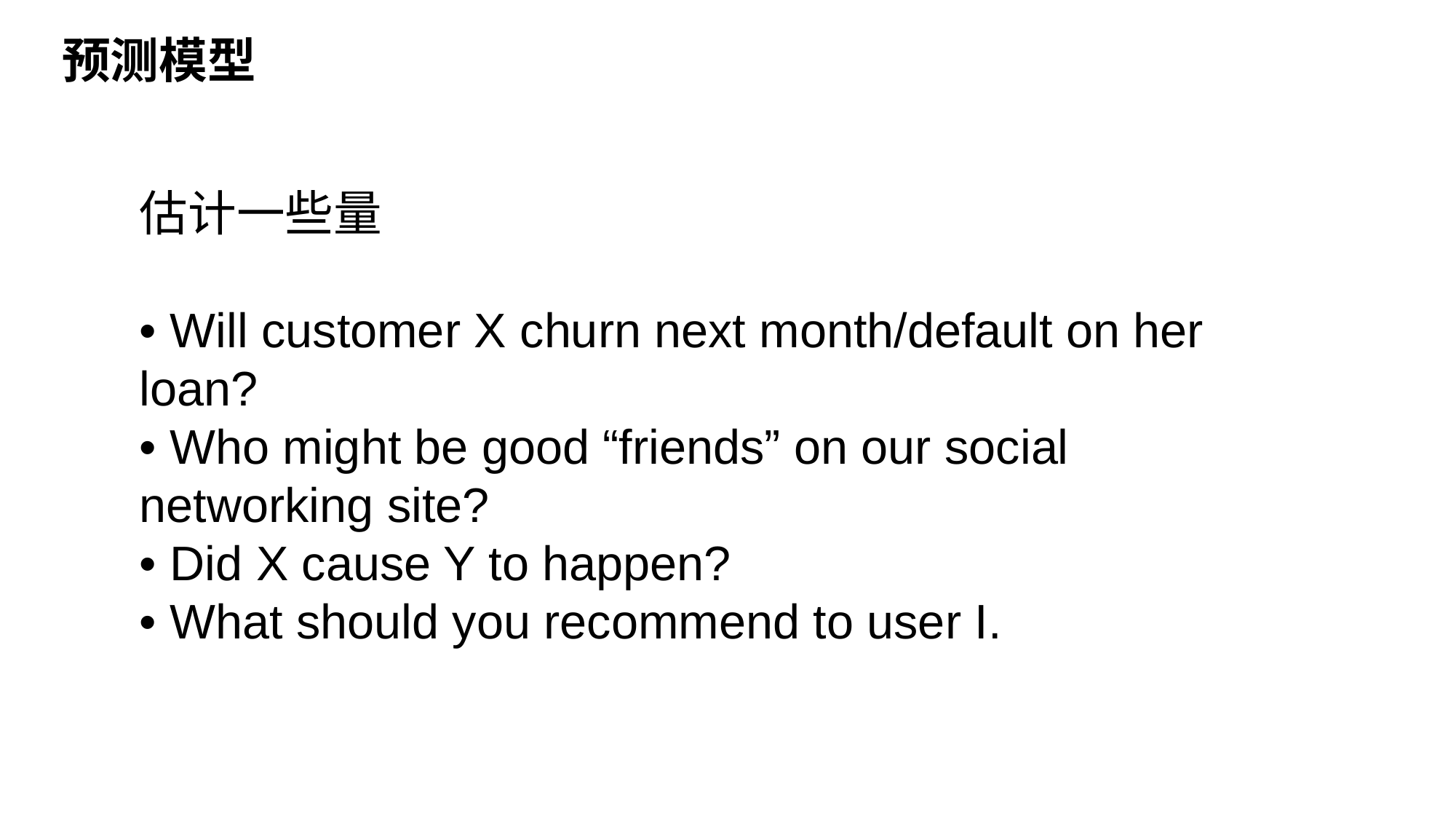

# 预测模型
估计一些量

• Will customer X churn next month/default on her loan?
• Who might be good “friends” on our social networking site?
• Did X cause Y to happen?
• What should you recommend to user I.